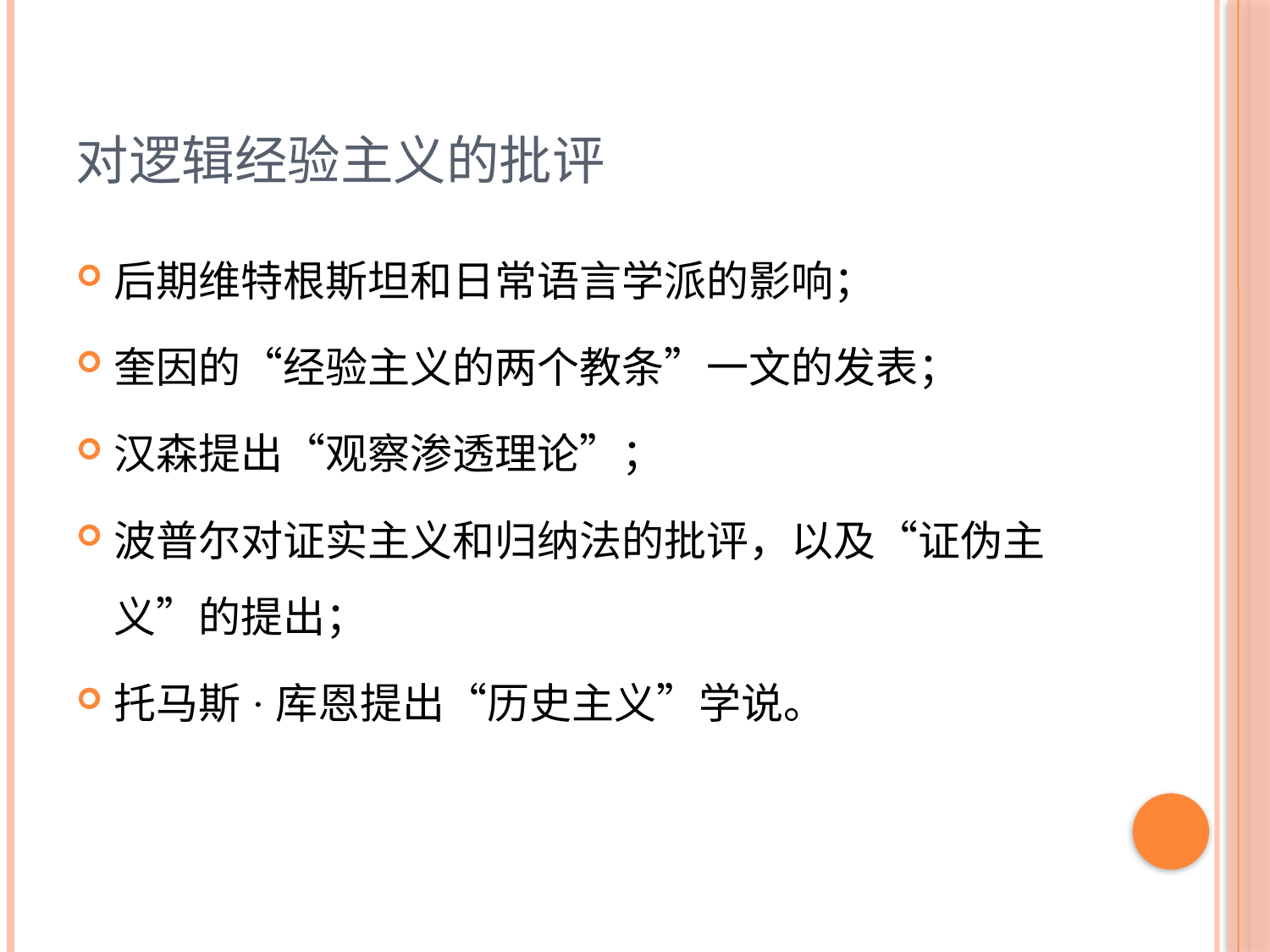

# 对逻辑经验主义的批评
后期维特根斯坦和日常语言学派的影响；
奎因的“经验主义的两个教条”一文的发表；
汉森提出“观察渗透理论”；
波普尔对证实主义和归纳法的批评，以及“证伪主义”的提出；
托马斯·库恩提出“历史主义”学说。